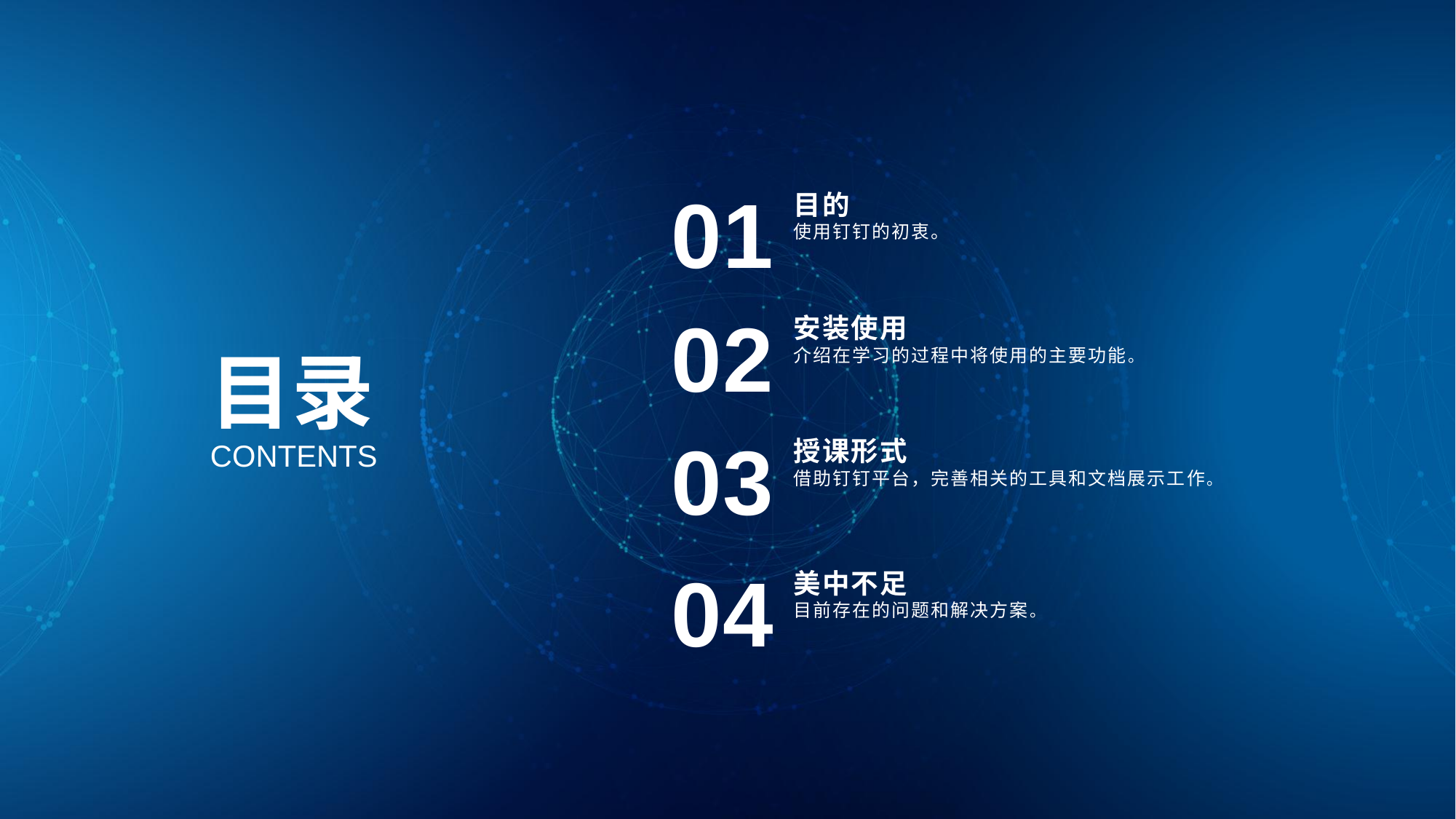

01
目的
使用钉钉的初衷。
02
安装使用
介绍在学习的过程中将使用的主要功能。
目录
03
CONTENTS
授课形式
借助钉钉平台，完善相关的工具和文档展示工作。
04
美中不足
目前存在的问题和解决方案。